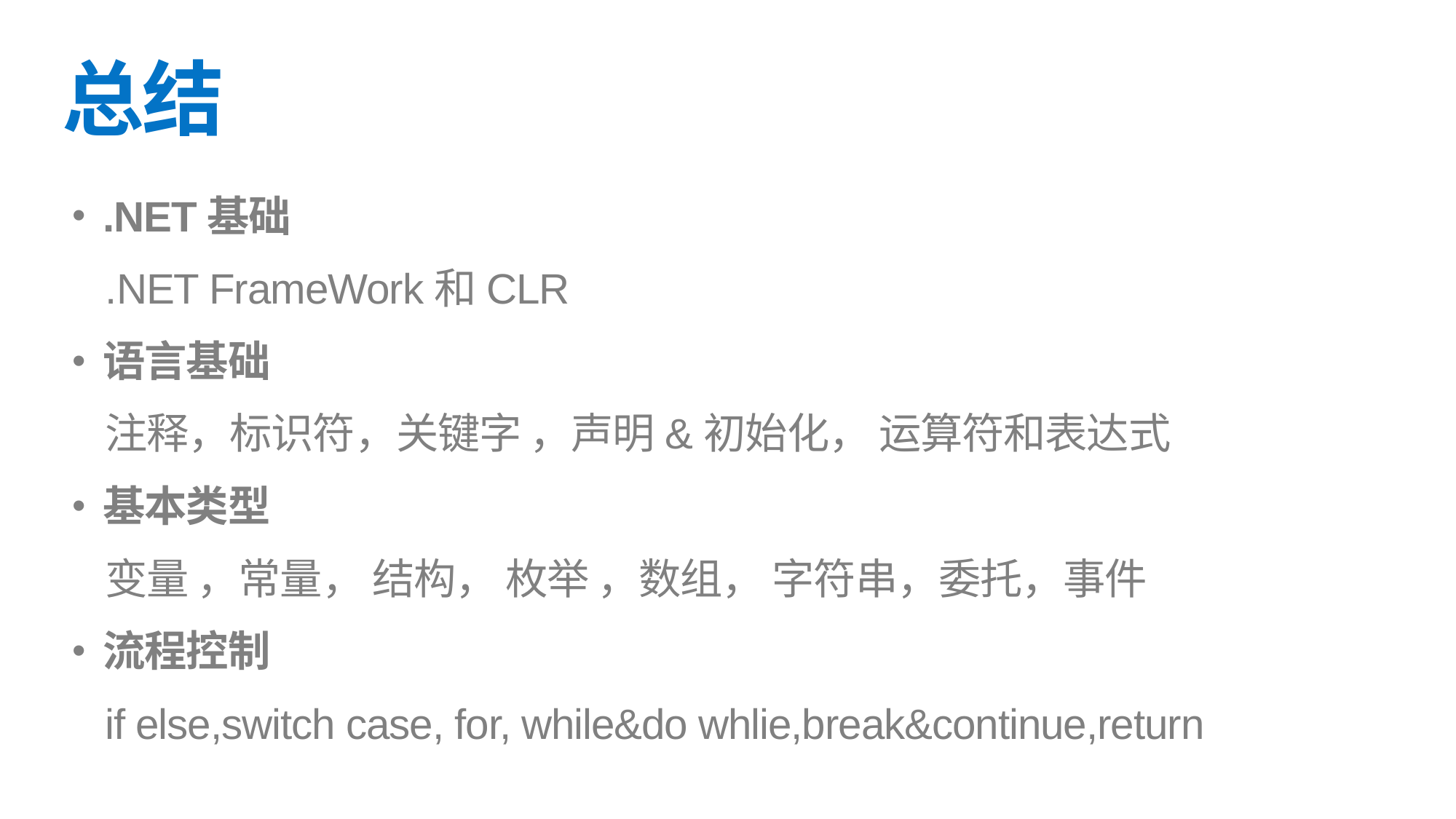

# 总结
.NET基础
.NET FrameWork和CLR
语言基础
注释，标识符，关键字 ，声明&初始化， 运算符和表达式
基本类型
变量 ，常量， 结构， 枚举 ，数组， 字符串，委托，事件
流程控制
if else,switch case, for, while&do whlie,break&continue,return